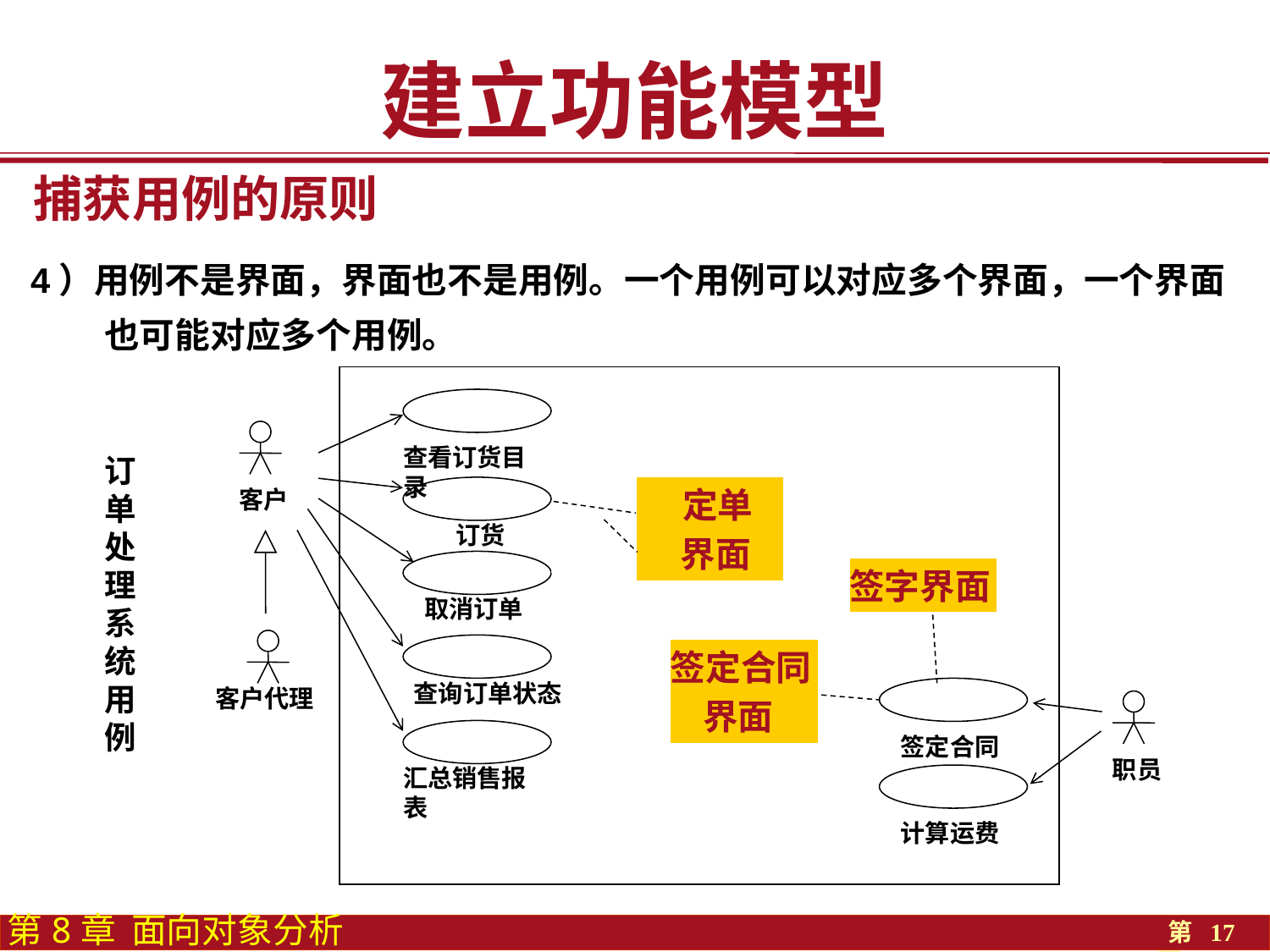

建立功能模型
捕获用例的原则
4）用例不是界面，界面也不是用例。一个用例可以对应多个界面，一个界面也可能对应多个用例。

客户
查看订货目录
 定单
   界面

订货

取消订单

客户代理

签定合同
   界面

查询订单状态

职员

签定合同

汇总销售报表

计算运费
订单处理系统用例
签字界面